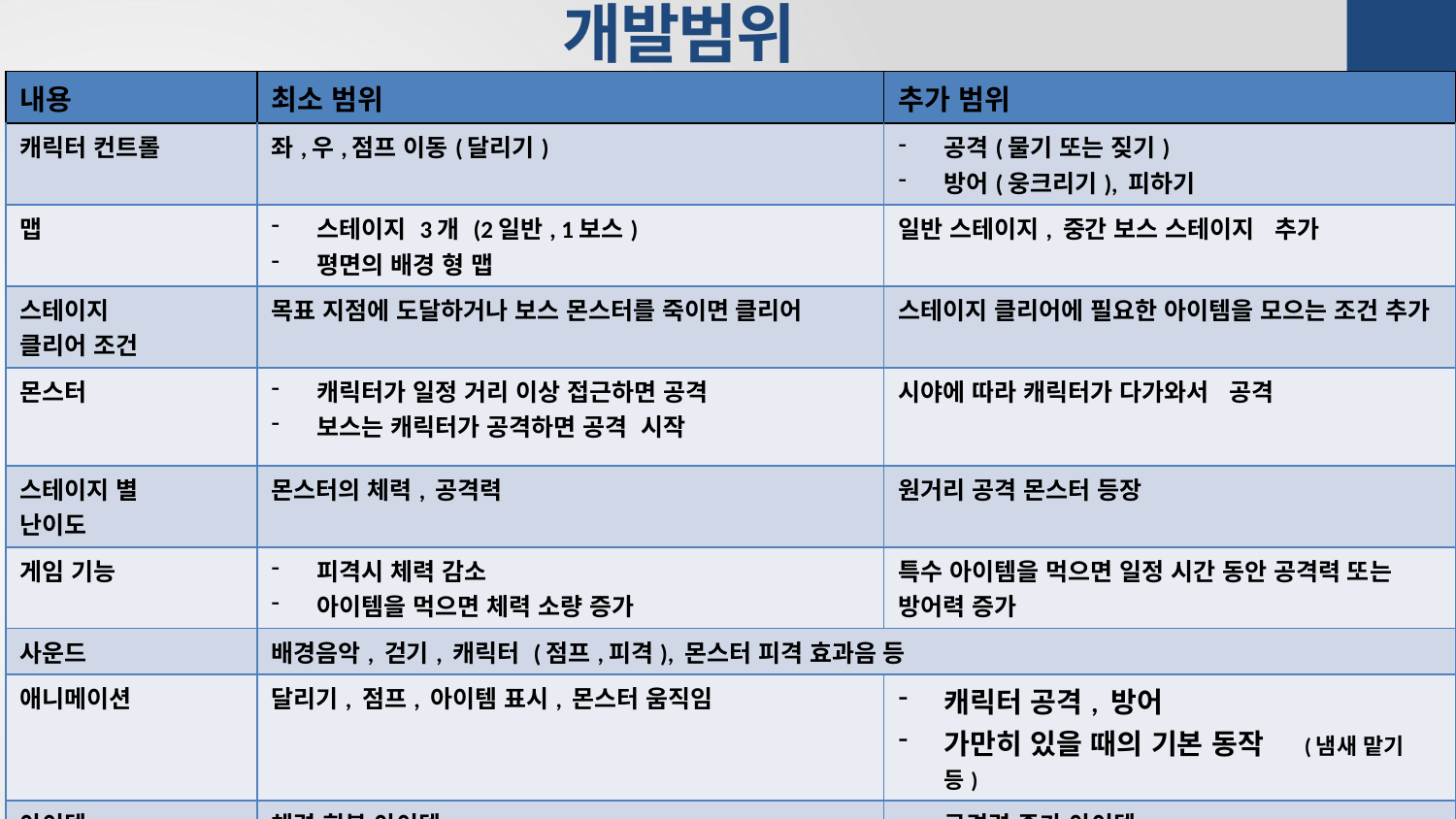

# 개발범위
| 내용 | 최소 범위 | 추가 범위 |
| --- | --- | --- |
| 캐릭터 컨트롤 | 좌,우,점프 이동(달리기) | 공격(물기 또는 짖기) 방어(웅크리기), 피하기 |
| 맵 | 스테이지 3개 (2일반, 1보스) 평면의 배경 형 맵 | 일반 스테이지, 중간 보스 스테이지 추가 |
| 스테이지 클리어 조건 | 목표 지점에 도달하거나 보스 몬스터를 죽이면 클리어 | 스테이지 클리어에 필요한 아이템을 모으는 조건 추가 |
| 몬스터 | 캐릭터가 일정 거리 이상 접근하면 공격 보스는 캐릭터가 공격하면 공격 시작 | 시야에 따라 캐릭터가 다가와서 공격 |
| 스테이지 별 난이도 | 몬스터의 체력, 공격력 | 원거리 공격 몬스터 등장 |
| 게임 기능 | 피격시 체력 감소 아이템을 먹으면 체력 소량 증가 | 특수 아이템을 먹으면 일정 시간 동안 공격력 또는 방어력 증가 |
| 사운드 | 배경음악, 걷기, 캐릭터 (점프,피격), 몬스터 피격 효과음 등 |  |
| 애니메이션 | 달리기, 점프, 아이템 표시, 몬스터 움직임 | 캐릭터 공격, 방어 가만히 있을 때의 기본 동작 (냄새 맡기 등) |
| 아이템 | 체력 회복 아이템 | 공격력 증가 아이템 방어력 증가 아이템 민첩성 증가 아이템(피하기) |